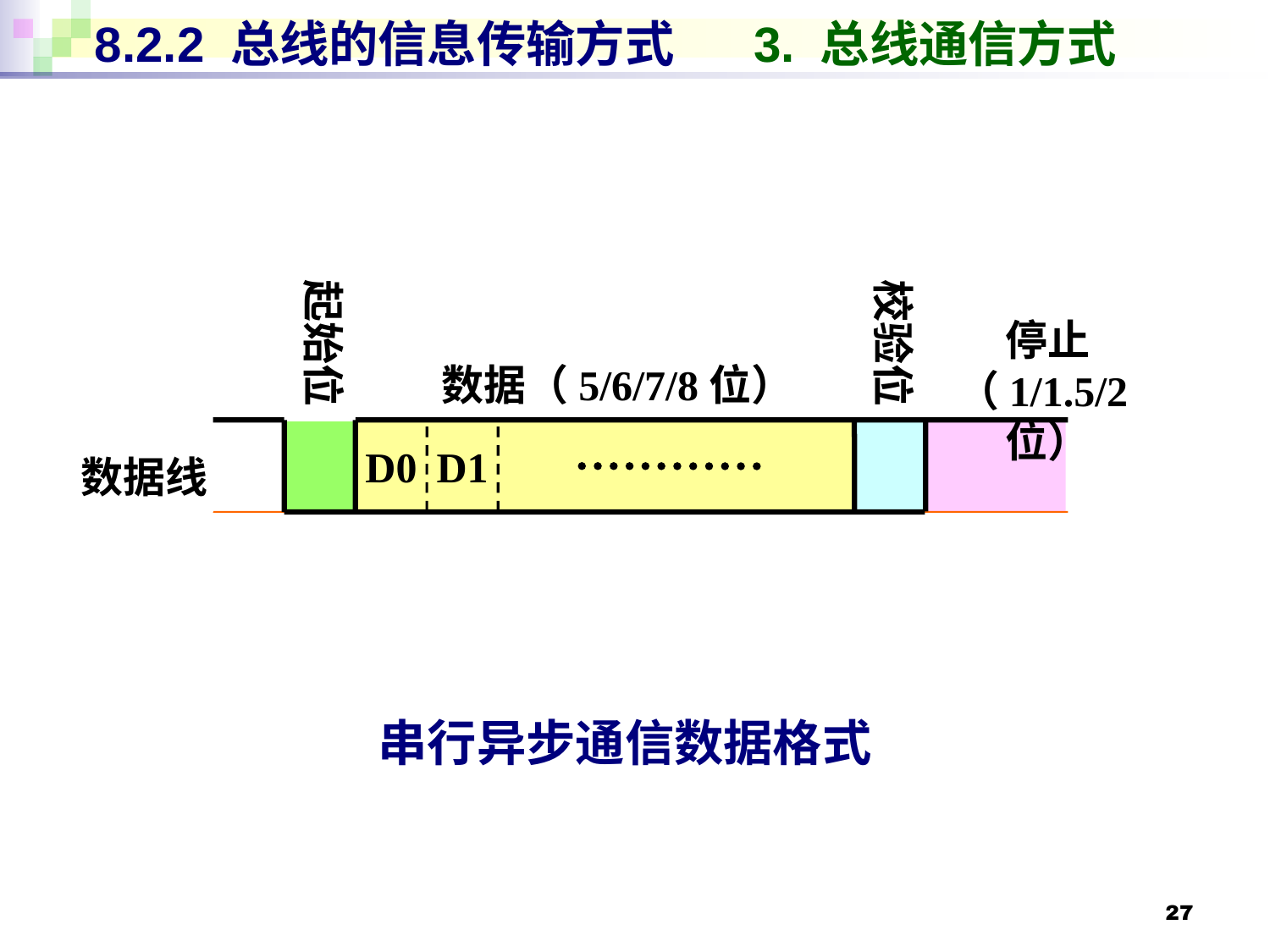

# 8.2.2 总线的信息传输方式      3. 总线通信方式
起始位
校验位
停止
（1/1.5/2位）
数据（5/6/7/8位）

D0

D1

数据线

串行异步通信数据格式
27